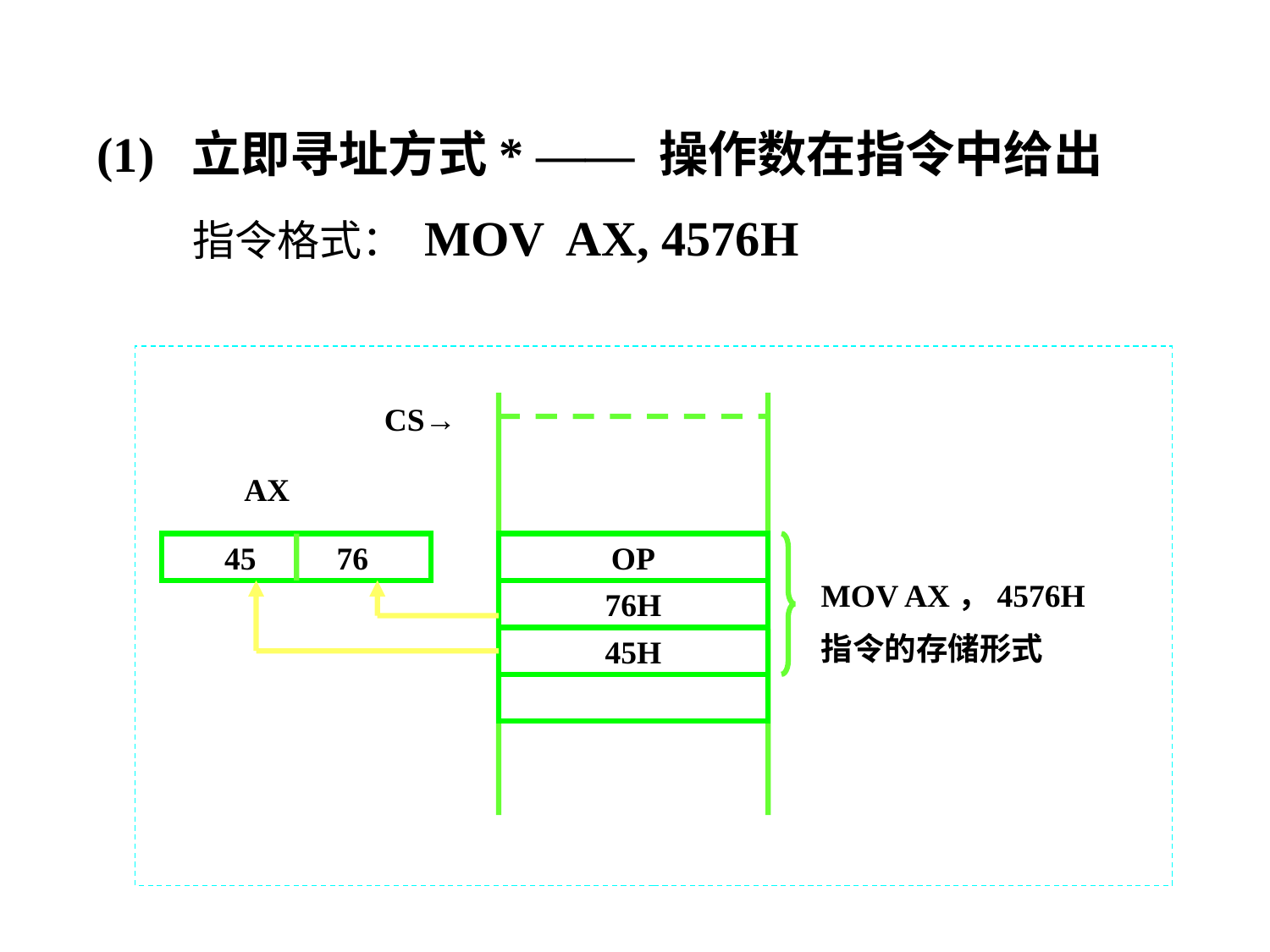

(1)  立即寻址方式* —— 操作数在指令中给出
         指令格式： MOV  AX, 4576H

           CS→

       AX
45          76

OP

MOV AX，4576H
指令的存储形式

76H

45H